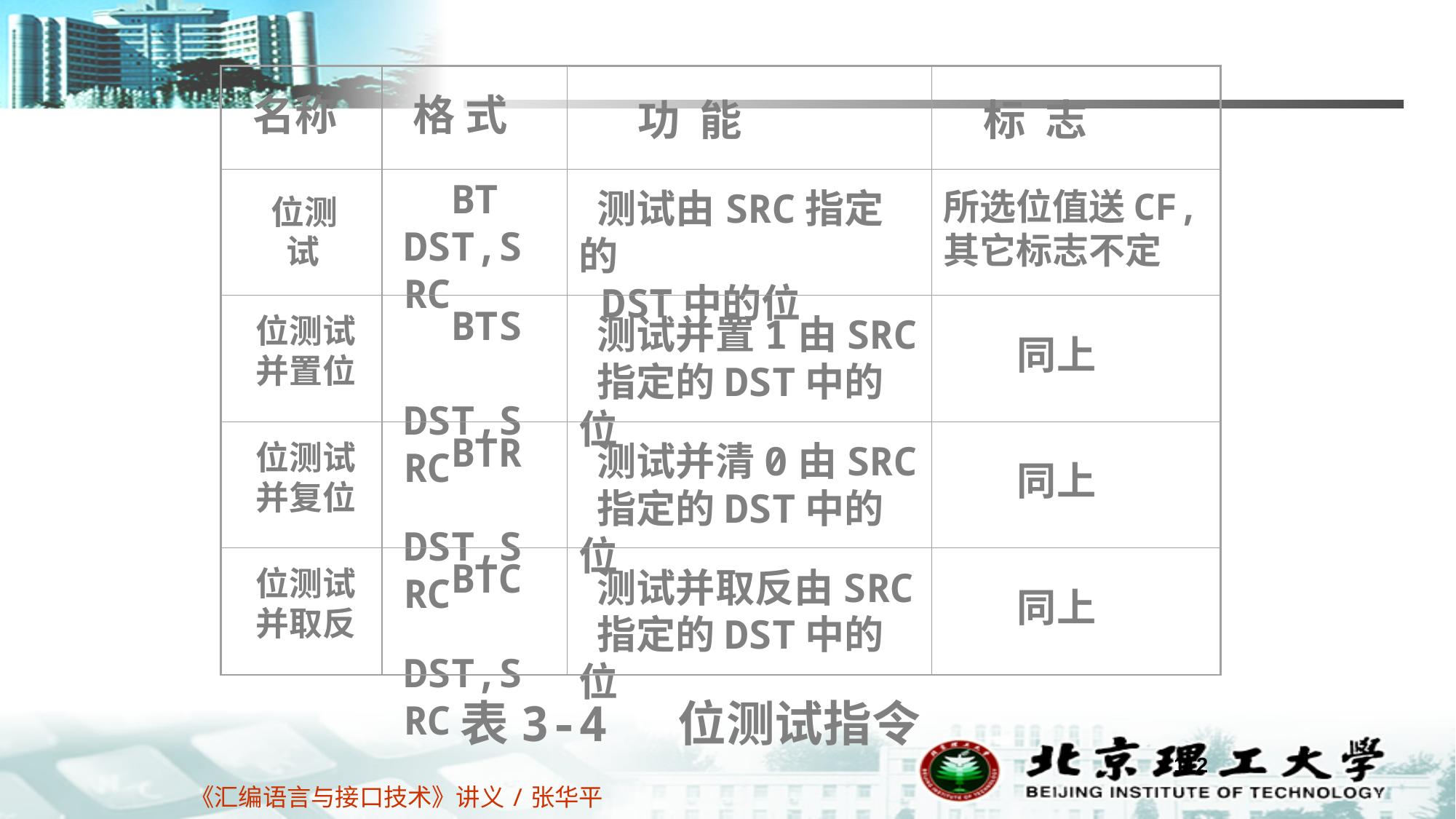

名称

 格 式

    功  能

  标  志

    位测
      试

  BT  DST,SRC

 测试由SRC指定的
 DST中的位

所选位值送CF,
其它标志不定

  位测试
  并置位

  BTS  DST,SRC

 测试并置1由SRC
 指定的DST中的位

      同上

  位测试
  并复位

  BTR  DST,SRC

 测试并清0由SRC
 指定的DST中的位

      同上

  位测试
  并取反

  BTC  DST,SRC

 测试并取反由SRC
 指定的DST中的位

      同上
表3-4  位测试指令
112